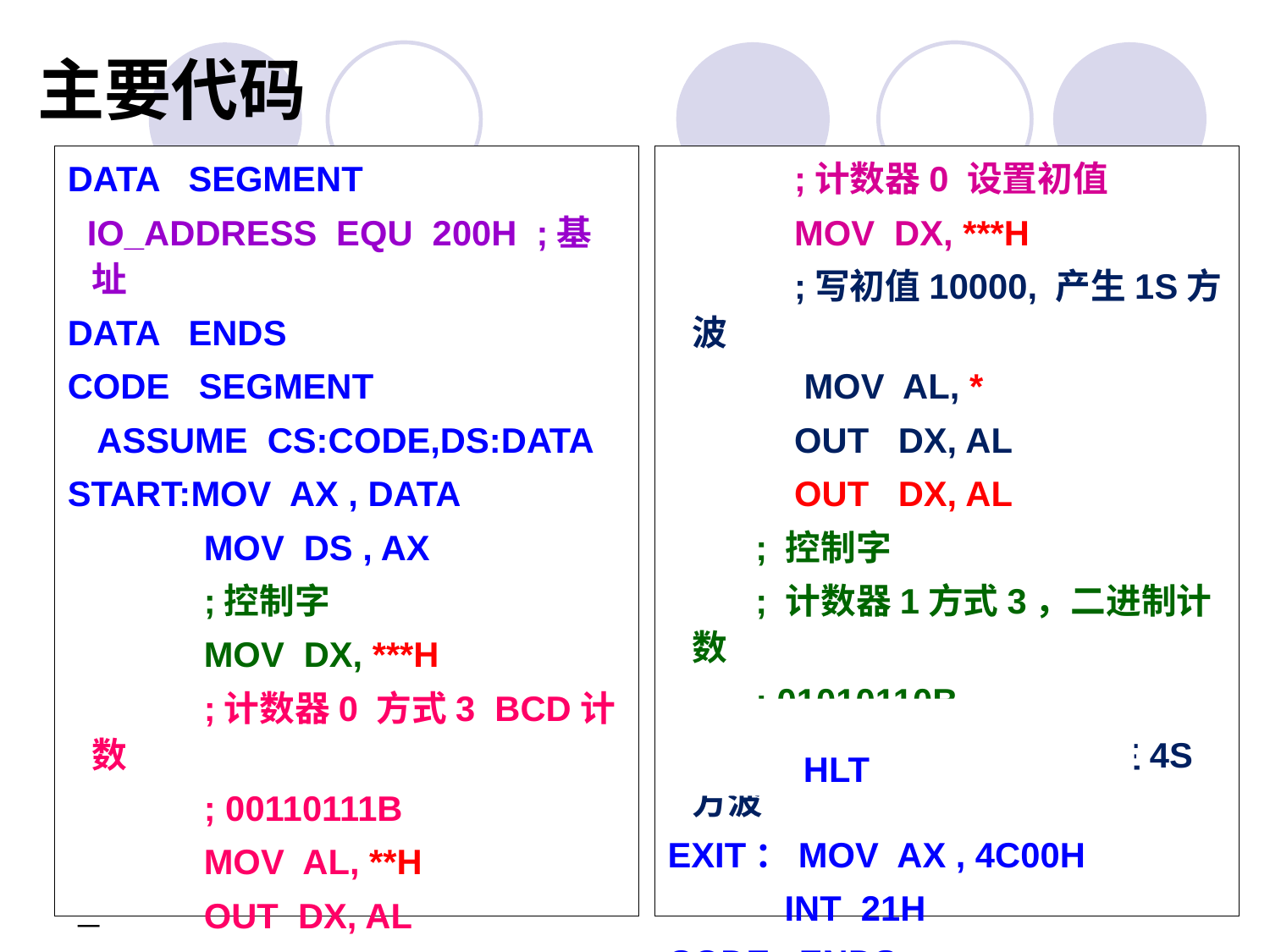

# 主要代码
DATA   SEGMENT
  IO_ADDRESS  EQU  200H  ;基址
DATA   ENDS
CODE   SEGMENT
   ASSUME  CS:CODE,DS:DATA
START:MOV  AX , DATA
              MOV  DS , AX
              ;控制字
              MOV  DX, ***H
              ;计数器0 方式3  BCD计数
              ; 00110111B
              MOV  AL, **H
              OUT  DX, AL

             ;计数器0 设置初值
             MOV  DX, ***H
             ;写初值10000, 产生1S方波
              MOV  AL, *
             OUT   DX, AL
             OUT   DX, AL
         ; 控制字
         ; 计数器1方式3，二进制计数
         ; 01010110B
         ; 计数器1,设初值,产生4S方波
EXIT：MOV  AX , 4C00H
            INT  21H
CODE   ENDS
      END  START

             HLT
2021年12月7日星期二
17